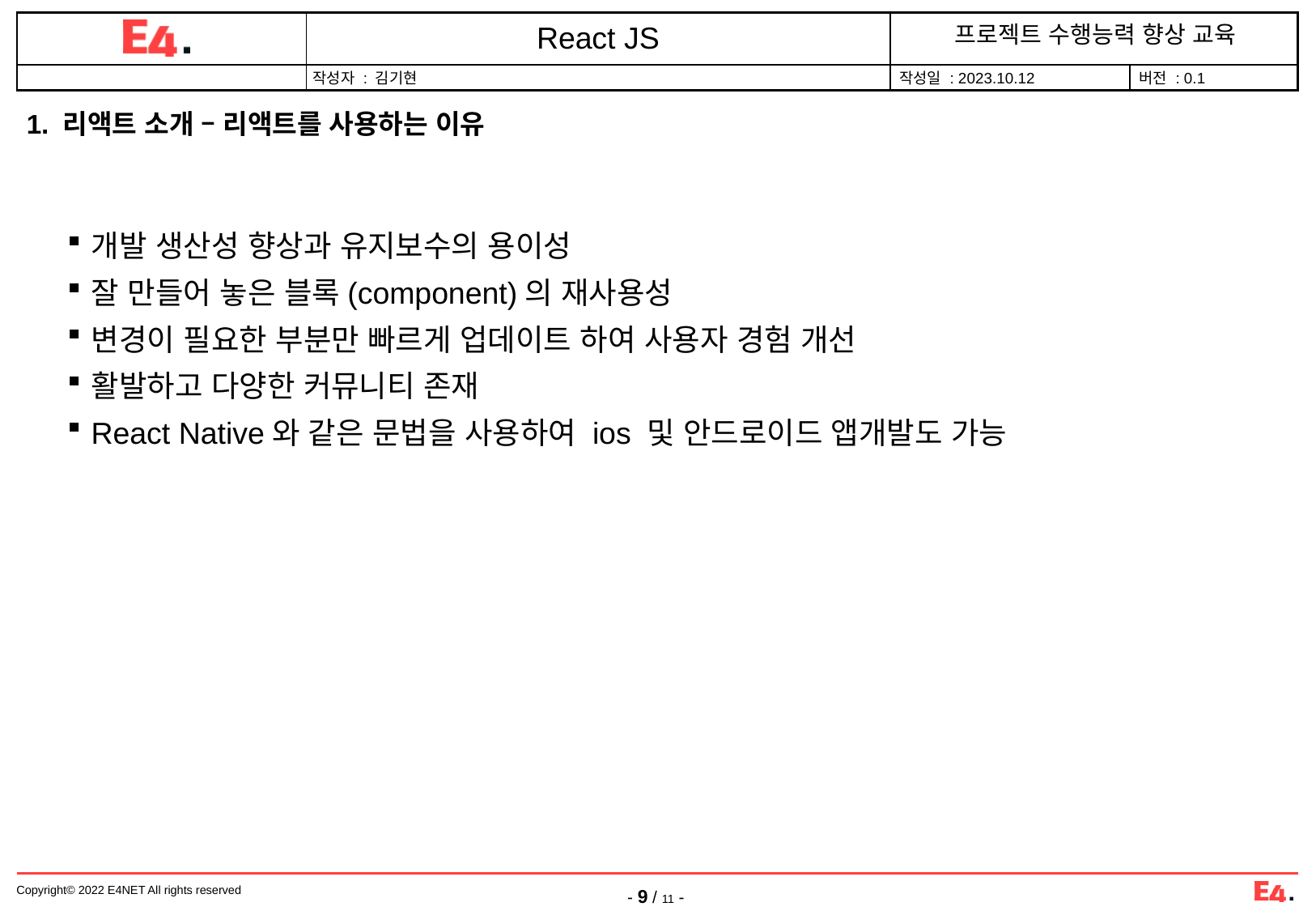

1. 리액트 소개 – 리액트를 사용하는 이유
개발 생산성 향상과 유지보수의 용이성
잘 만들어 놓은 블록(component)의 재사용성
변경이 필요한 부분만 빠르게 업데이트 하여 사용자 경험 개선
활발하고 다양한 커뮤니티 존재
React Native와 같은 문법을 사용하여 ios 및 안드로이드 앱개발도 가능